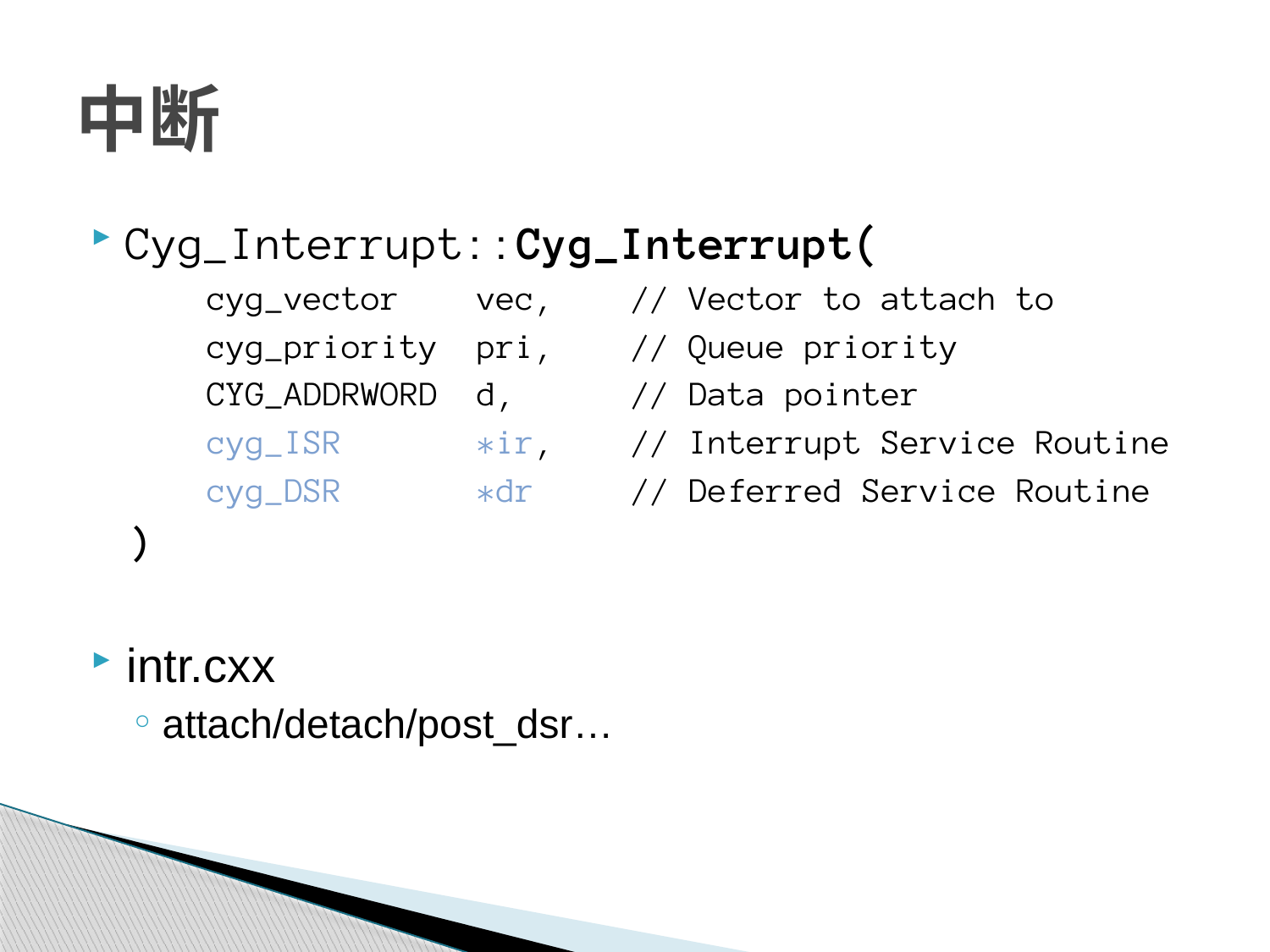

# 中断
Cyg_Interrupt::Cyg_Interrupt(
    cyg_vector    vec,    // Vector to attach to
    cyg_priority  pri,    // Queue priority
    CYG_ADDRWORD  d,      // Data pointer
    cyg_ISR       *ir,    // Interrupt Service Routine
    cyg_DSR       *dr     // Deferred Service Routine
)

intr.cxx
attach/detach/post_dsr…